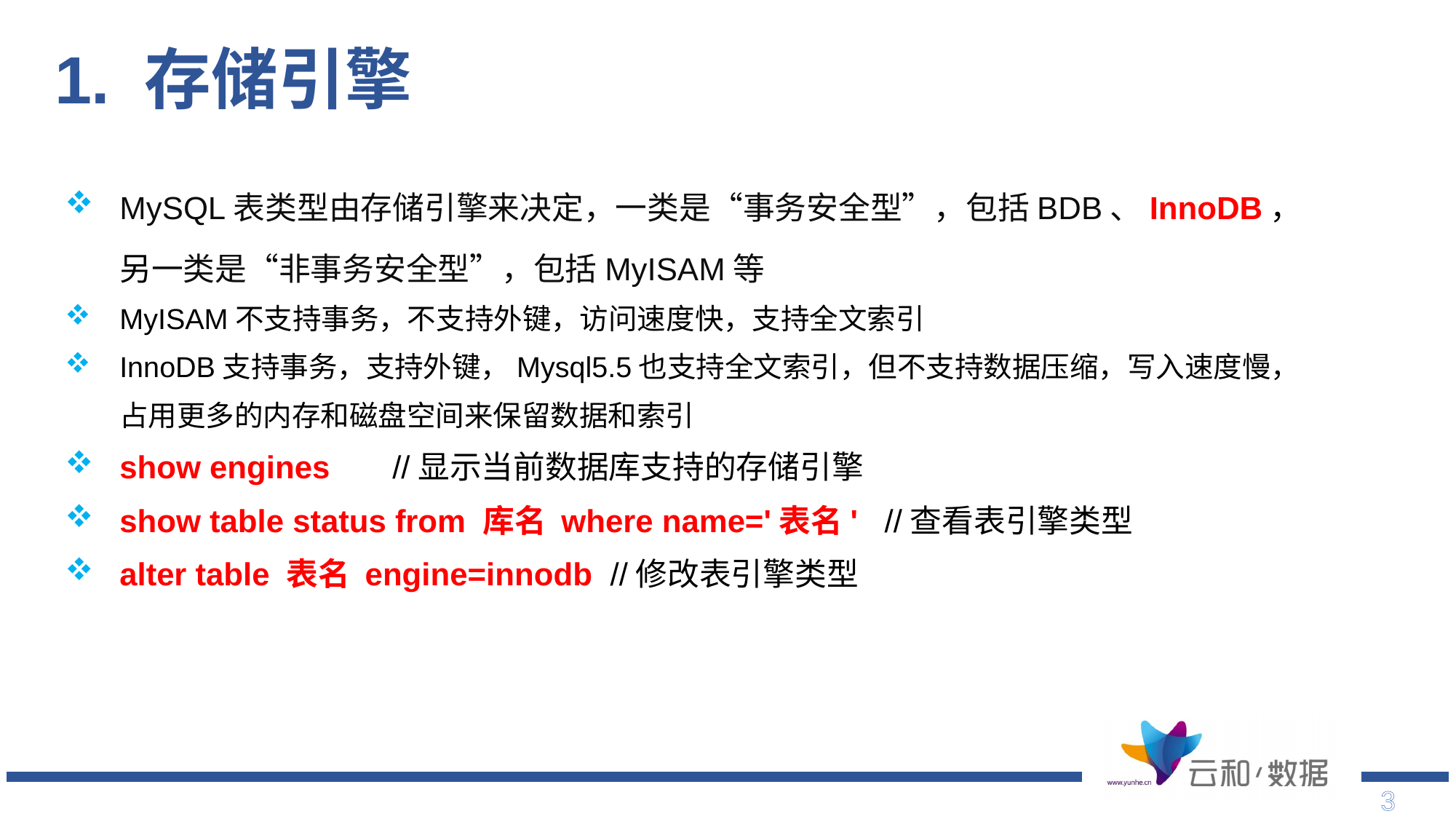

# 1. 存储引擎
MySQL表类型由存储引擎来决定，一类是“事务安全型”，包括BDB、InnoDB，另一类是“非事务安全型”，包括MyISAM等
MyISAM不支持事务，不支持外键，访问速度快，支持全文索引
InnoDB支持事务，支持外键，Mysql5.5也支持全文索引，但不支持数据压缩，写入速度慢，占用更多的内存和磁盘空间来保留数据和索引
show engines       //显示当前数据库支持的存储引擎
show table status from 库名 where name='表名'   //查看表引擎类型
alter table 表名 engine=innodb  //修改表引擎类型